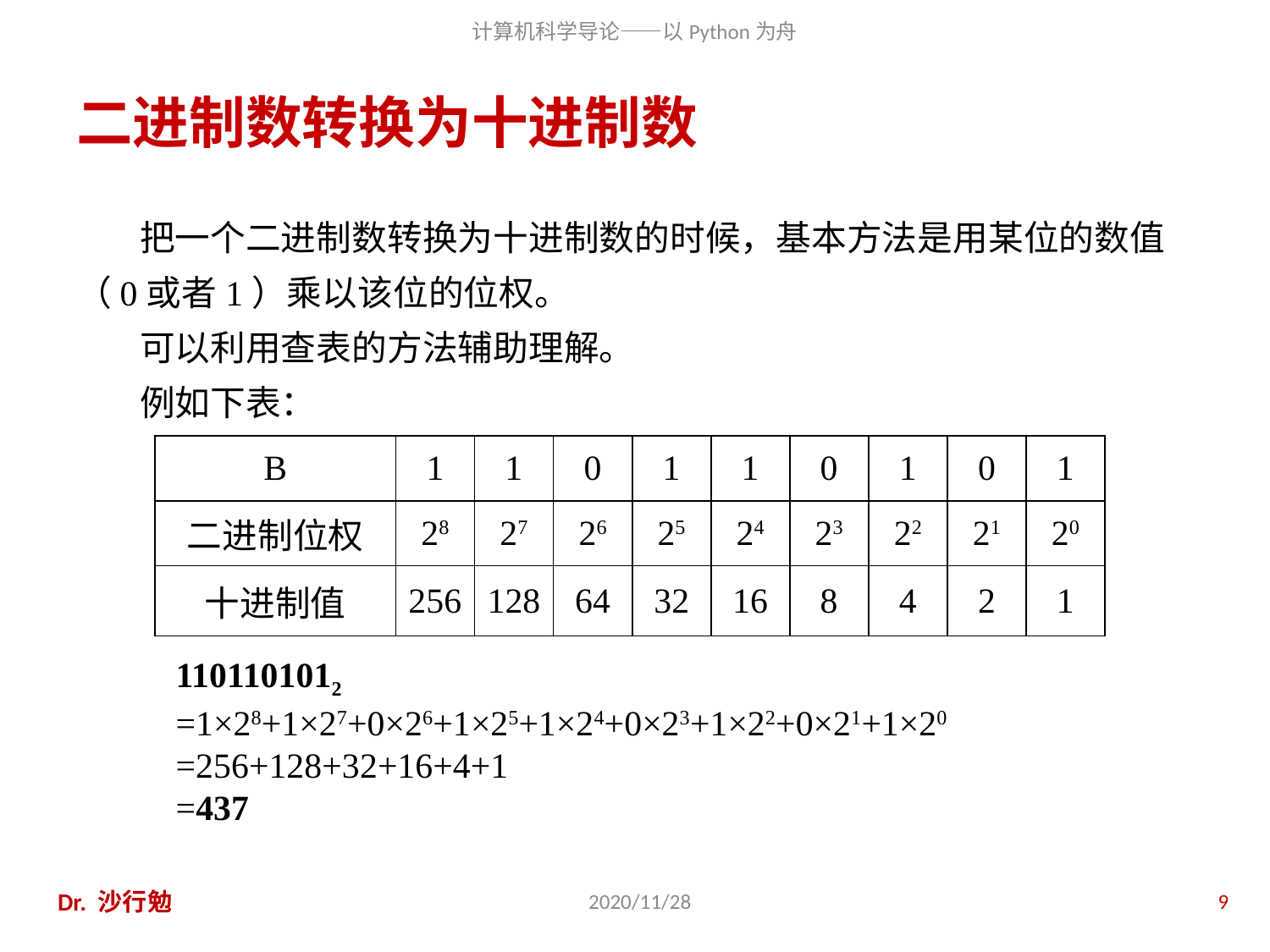

# 二进制数转换为十进制数
把一个二进制数转换为十进制数的时候，基本方法是用某位的数值（0或者1）乘以该位的位权。
可以利用查表的方法辅助理解。
例如下表：

| B | 1 | 1 | 0 | 1 | 1 | 0 | 1 | 0 | 1 |
| --- | --- | --- | --- | --- | --- | --- | --- | --- | --- |
| 二进制位权 | 28 | 27 | 26 | 25 | 24 | 23 | 22 | 21 | 20 |
| 十进制值 | 256 | 128 | 64 | 32 | 16 | 8 | 4 | 2 | 1 |
1101101012
=1×28+1×27+0×26+1×25+1×24+0×23+1×22+0×21+1×20
=256+128+32+16+4+1
=437
Dr. 沙行勉
2020/11/28
9